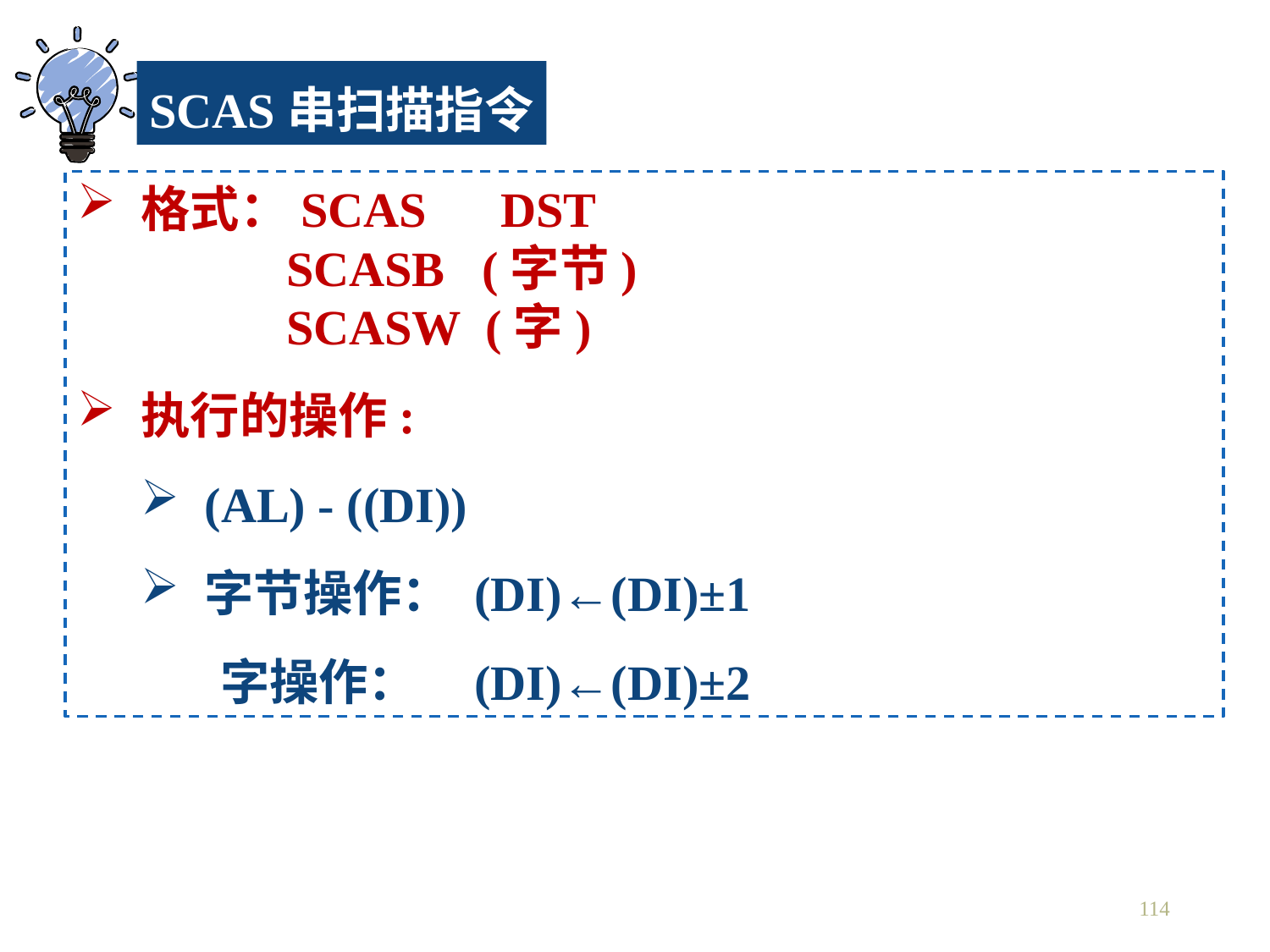

SCAS串扫描指令
格式：SCAS      DST
                 SCASB   (字节)
                 SCASW  (字)
执行的操作:
(AL) - ((DI))
字节操作： (DI)←(DI)±1
      字操作：    (DI)←(DI)±2

114